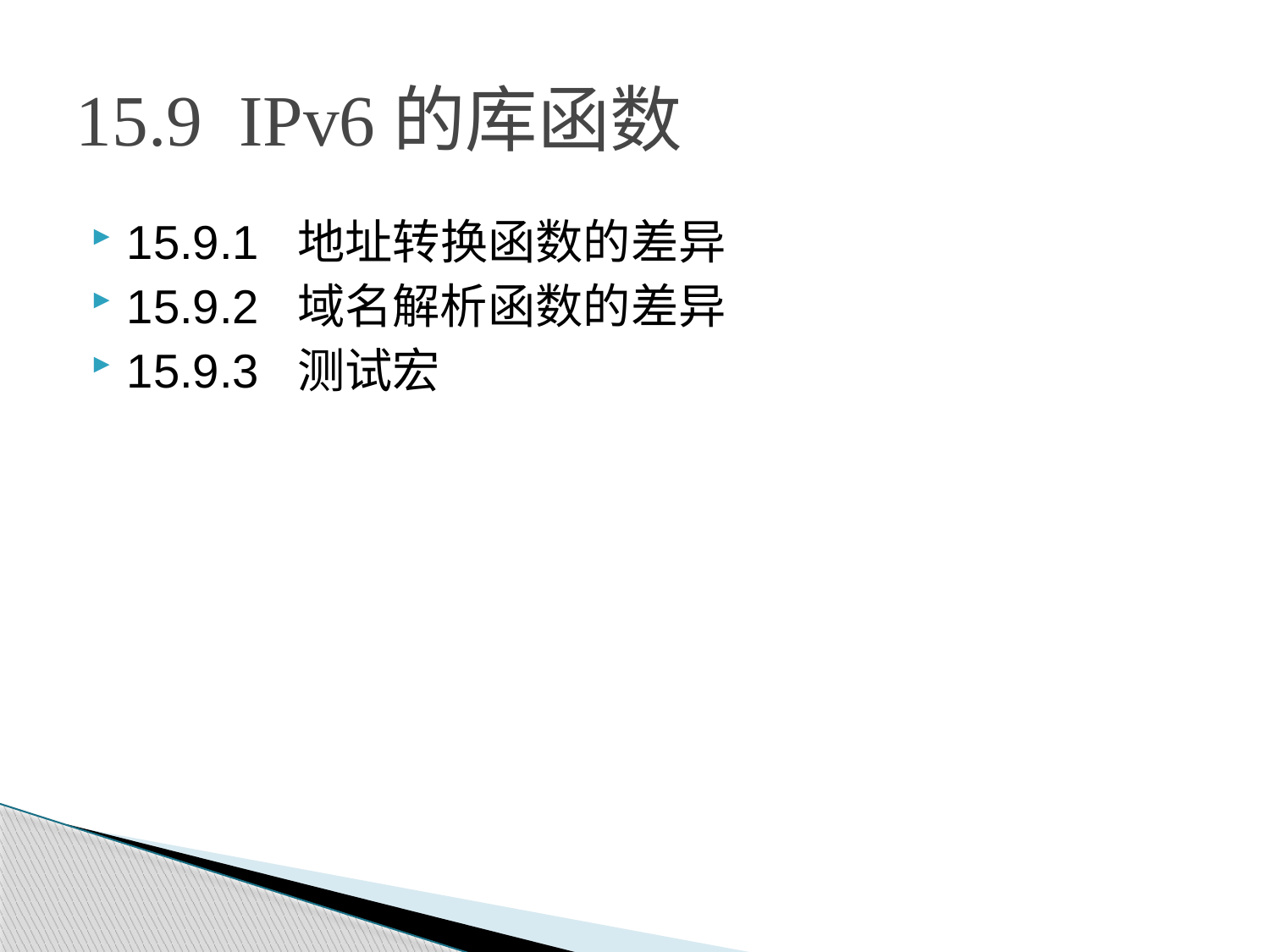

# 15.9  IPv6的库函数
15.9.1  地址转换函数的差异
15.9.2  域名解析函数的差异
15.9.3  测试宏